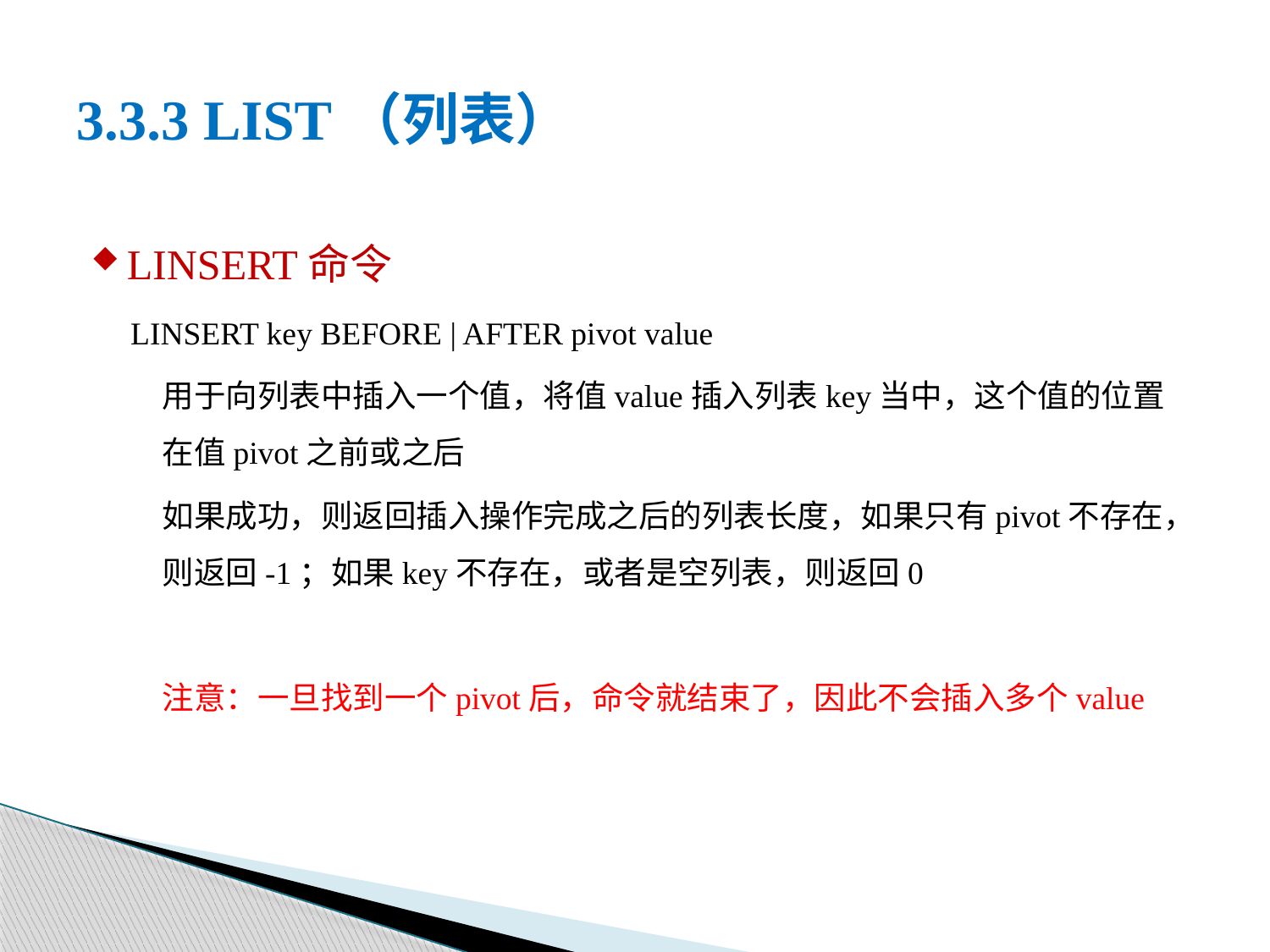

# 3.3.3 LIST（列表）
LINSERT命令
LINSERT key BEFORE | AFTER pivot value
用于向列表中插入一个值，将值value插入列表key当中，这个值的位置在值pivot之前或之后
如果成功，则返回插入操作完成之后的列表长度，如果只有pivot不存在，则返回-1；如果key不存在，或者是空列表，则返回0

注意：一旦找到一个pivot后，命令就结束了，因此不会插入多个value